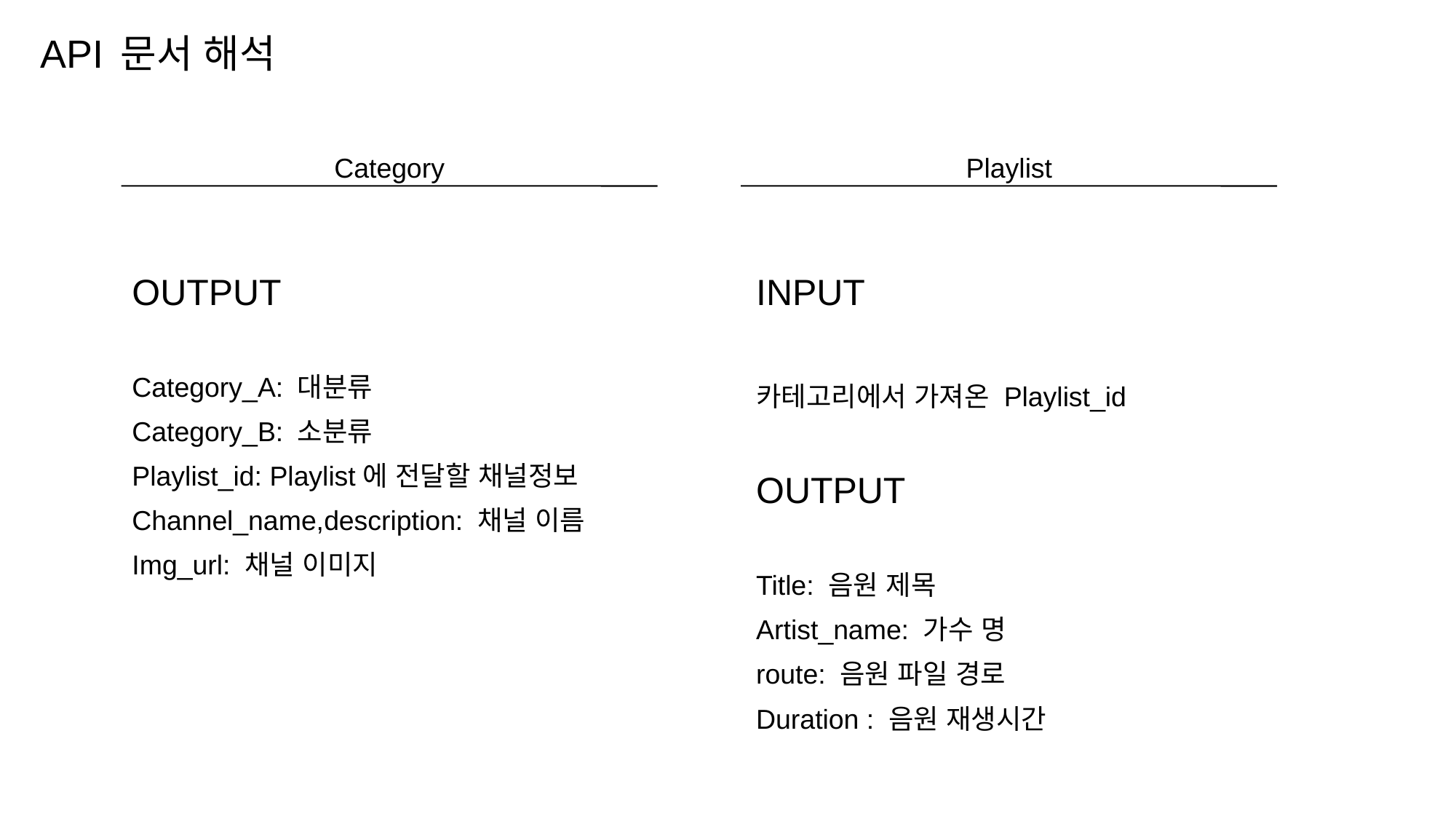

# API 문서 해석
Category
Playlist

OUTPUT

Category_A: 대분류
Category_B: 소분류
Playlist_id: Playlist에 전달할 채널정보
Channel_name,description: 채널 이름
Img_url: 채널 이미지
INPUT

카테고리에서 가져온 Playlist_id

OUTPUT

Title: 음원 제목
Artist_name: 가수 명
route: 음원 파일 경로
Duration : 음원 재생시간